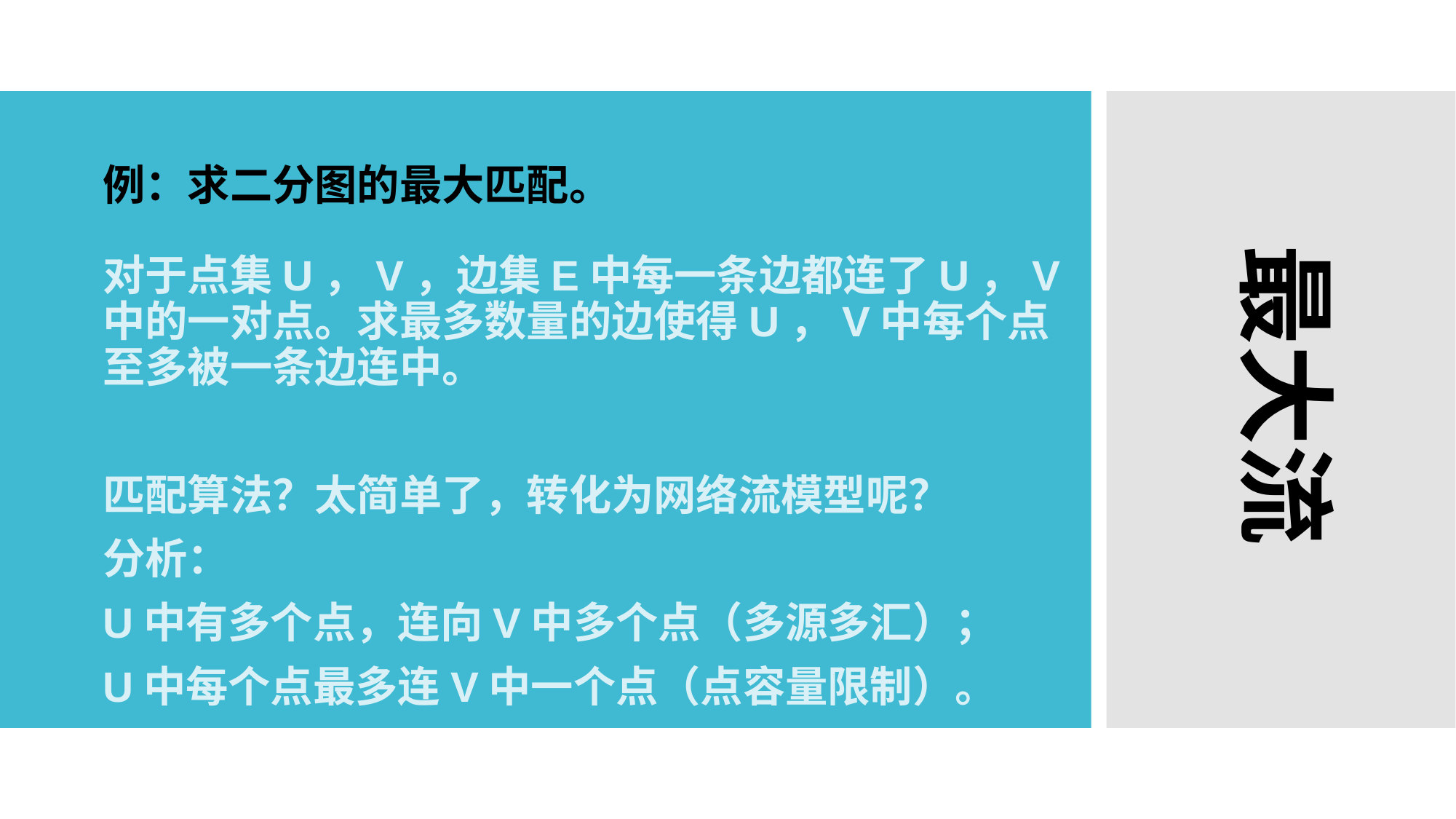

例：求二分图的最大匹配。
最大流
对于点集U，V，边集E中每一条边都连了U，V中的一对点。求最多数量的边使得U，V中每个点至多被一条边连中。

匹配算法？太简单了，转化为网络流模型呢？
分析：
U中有多个点，连向V中多个点（多源多汇）；
U中每个点最多连V中一个点（点容量限制）。